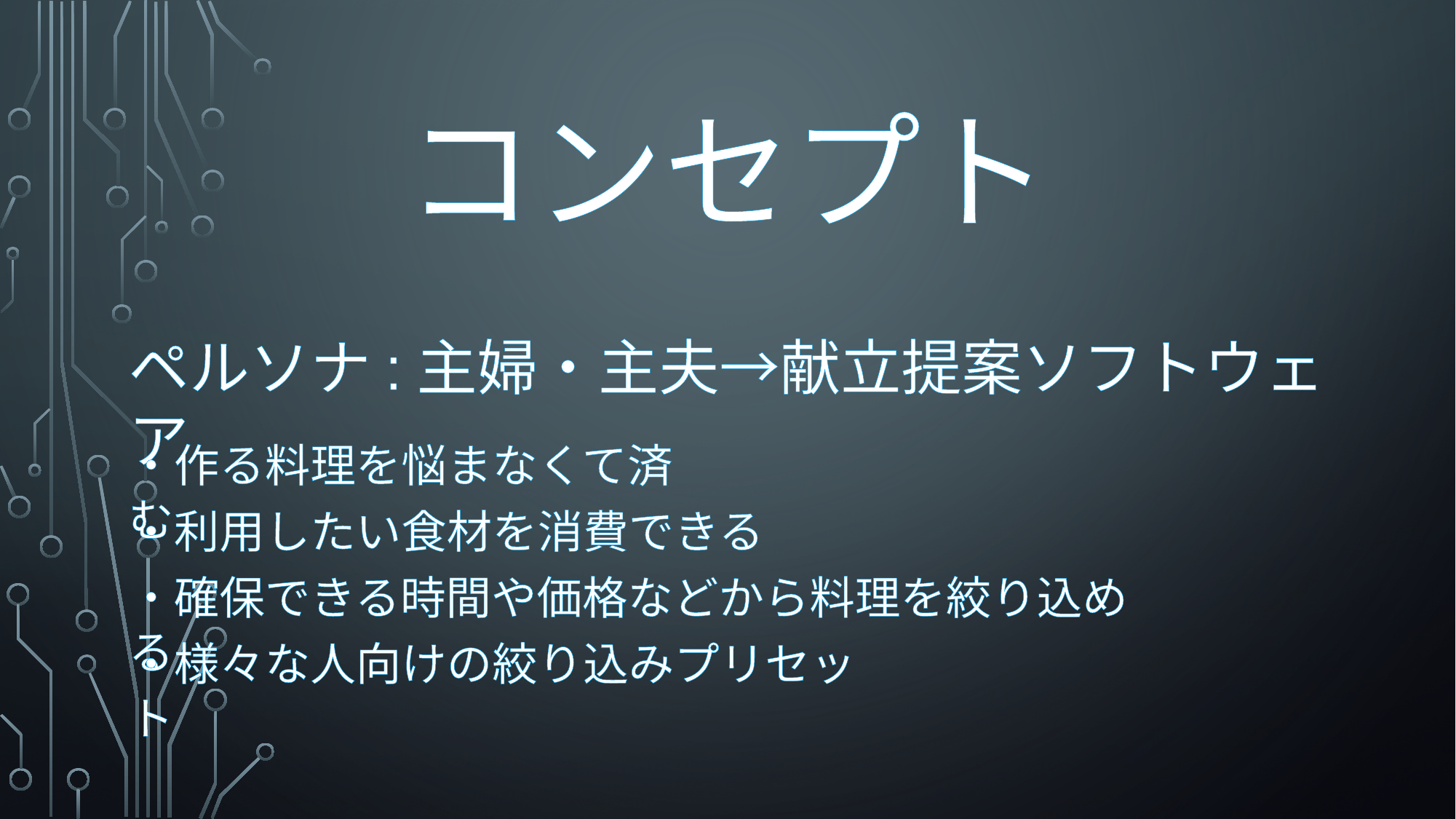

コンセプト
ペルソナ:主婦・主夫→献立提案ソフトウェア
・作る料理を悩まなくて済む
・利用したい食材を消費できる
・確保できる時間や価格などから料理を絞り込める
・様々な人向けの絞り込みプリセット